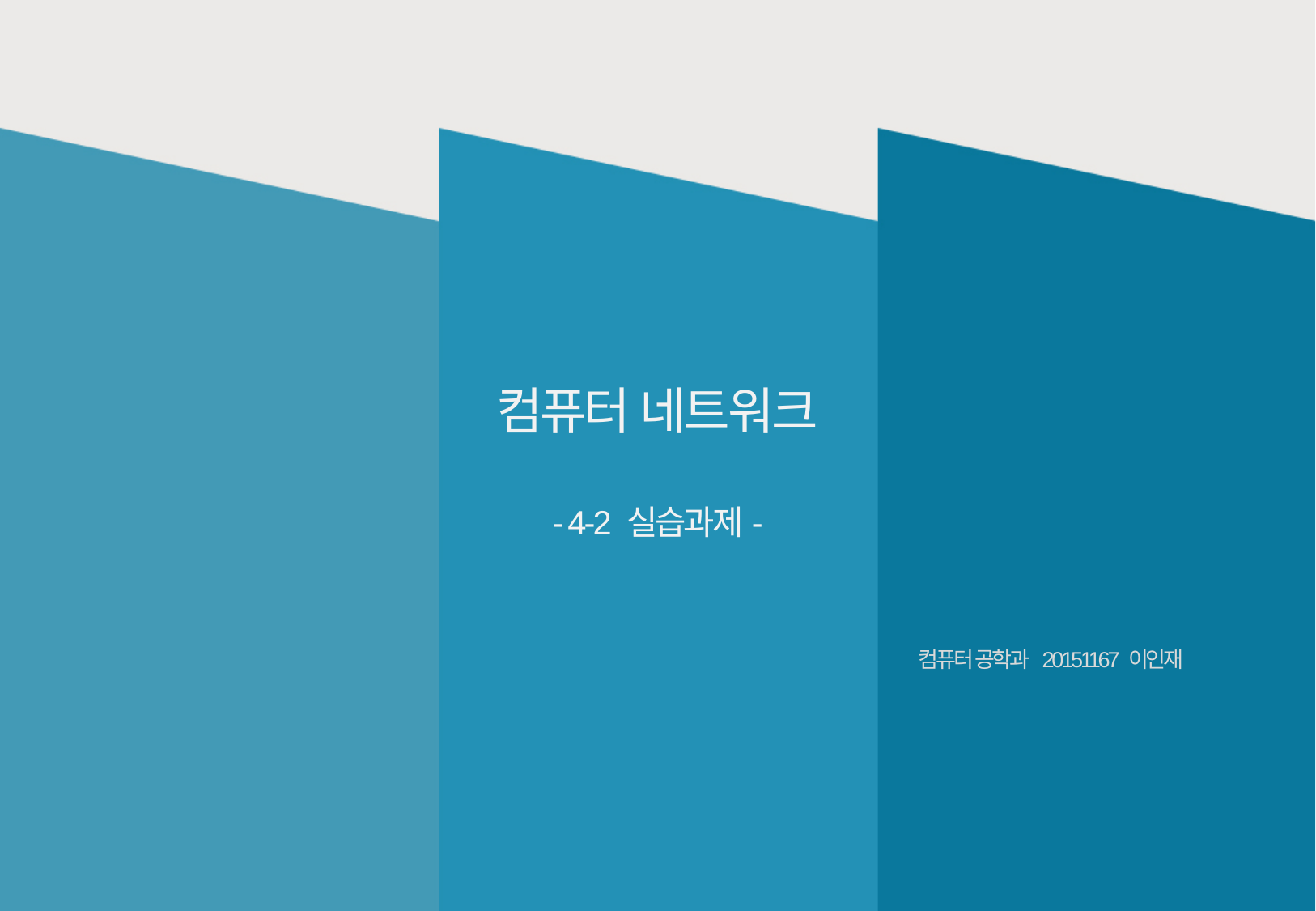

컴퓨터 네트워크

- 4-2 실습과제-
컴퓨터 공학과  20151167 이인재